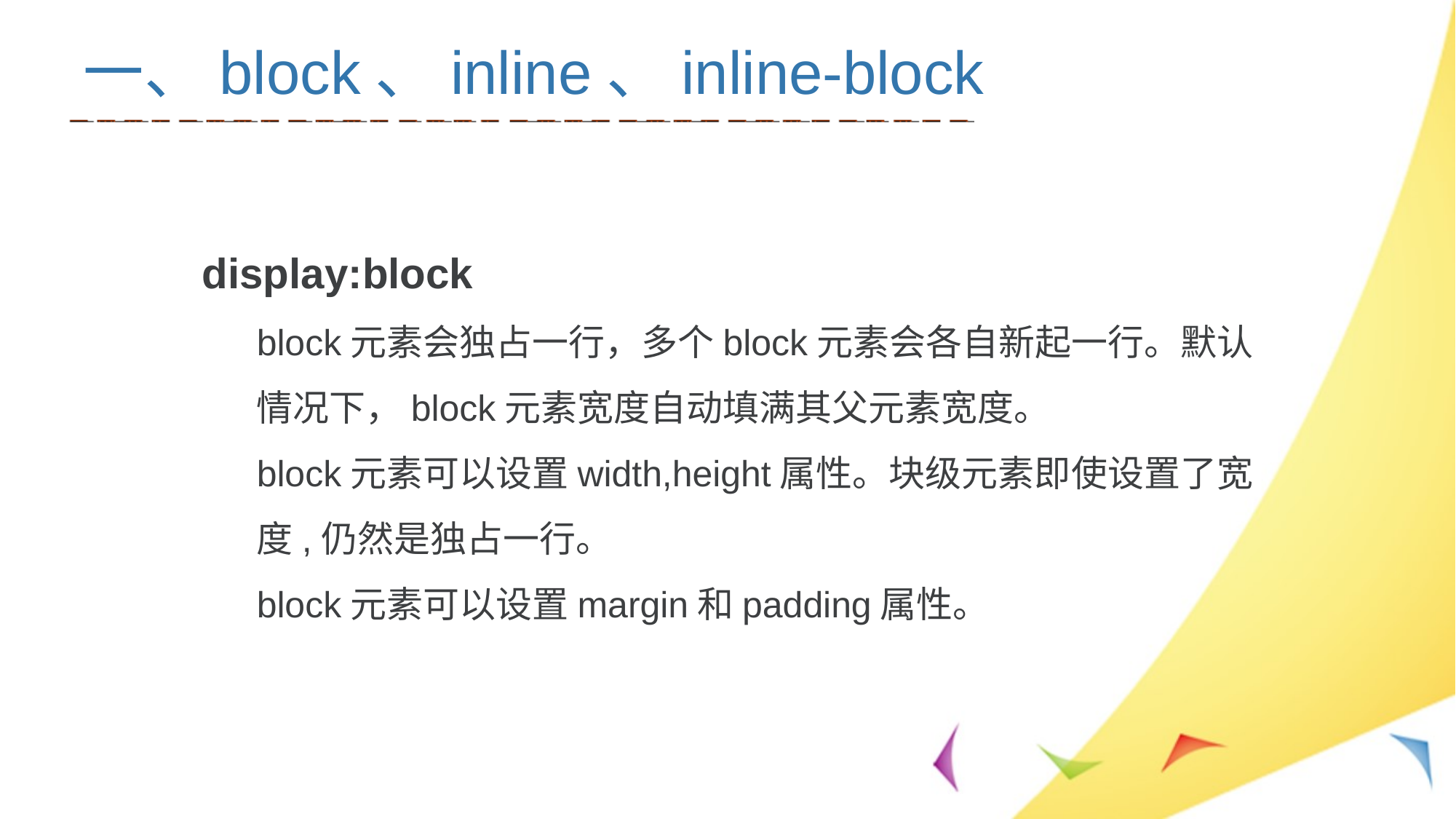

# 一、block、inline、inline-block
display:block
block元素会独占一行，多个block元素会各自新起一行。默认情况下，block元素宽度自动填满其父元素宽度。
block元素可以设置width,height属性。块级元素即使设置了宽度,仍然是独占一行。
block元素可以设置margin和padding属性。